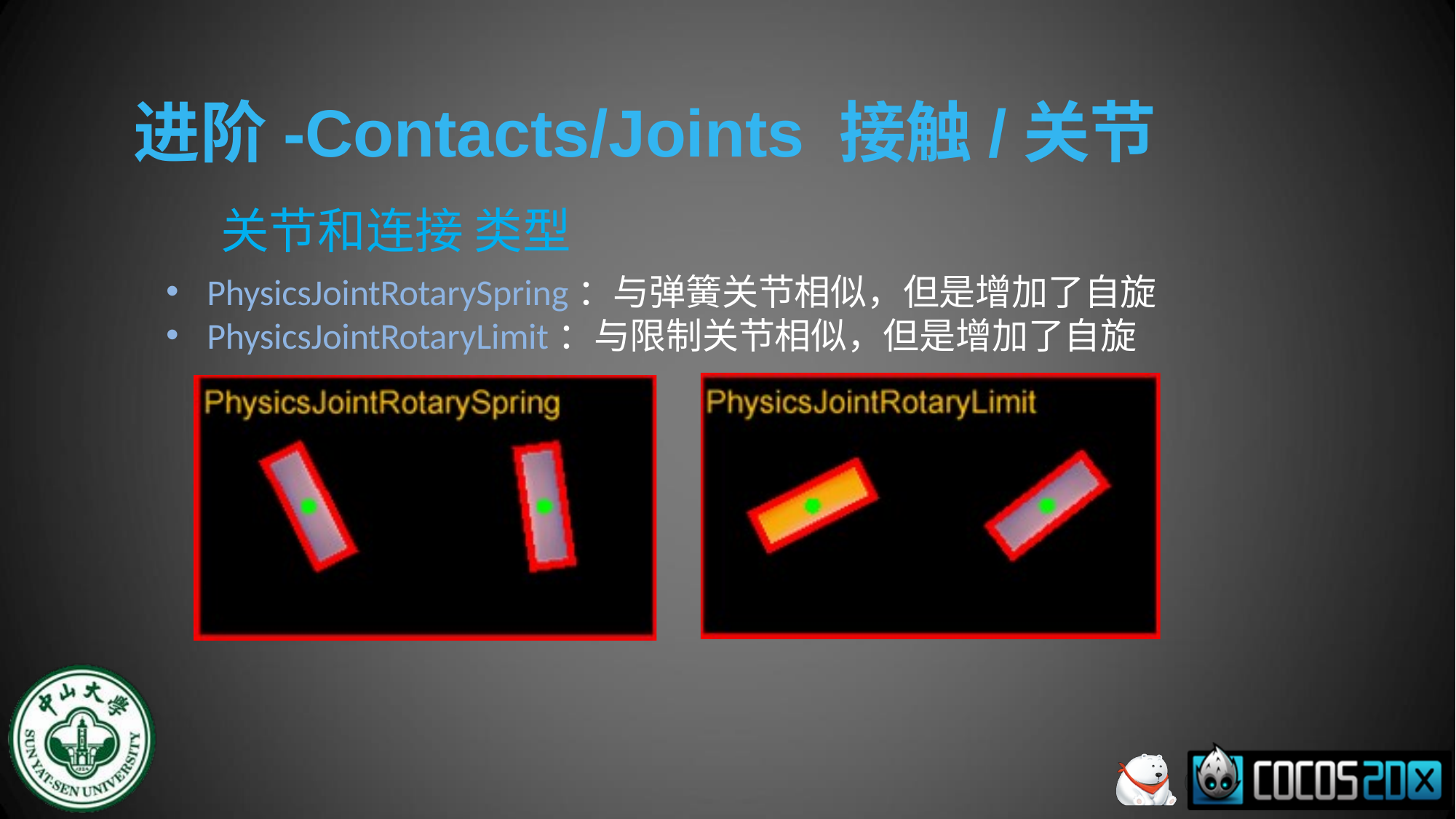

# 进阶-Contacts/Joints 接触/关节
关节和连接 类型
PhysicsJointRotarySpring：与弹簧关节相似，但是增加了自旋
PhysicsJointRotaryLimit：与限制关节相似，但是增加了自旋